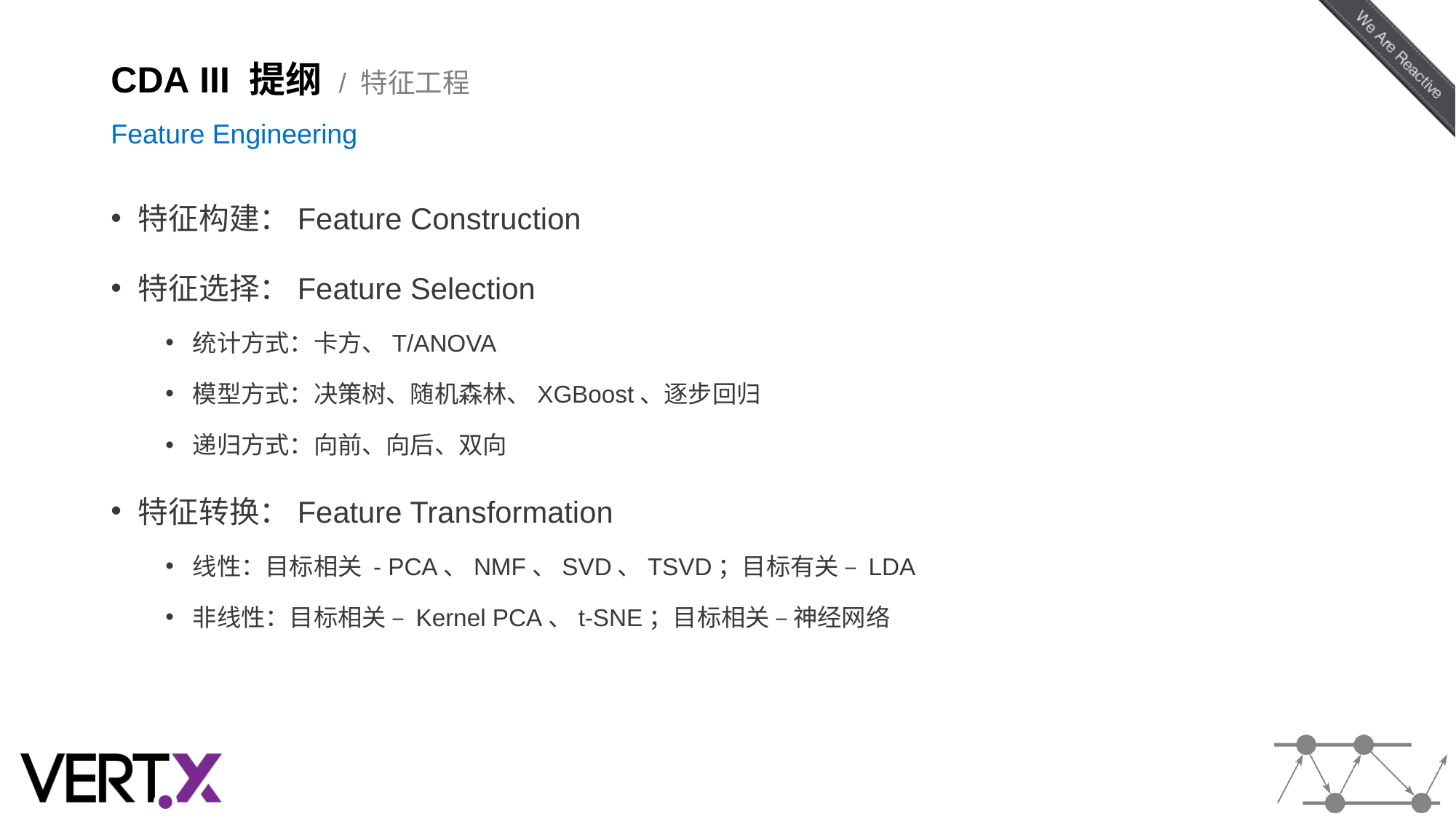

# CDA III 提纲 / 特征工程 Feature Engineering
特征构建：Feature Construction
特征选择：Feature Selection
统计方式：卡方、T/ANOVA
模型方式：决策树、随机森林、XGBoost、逐步回归
递归方式：向前、向后、双向
特征转换：Feature Transformation
线性：目标相关 - PCA、NMF、SVD、TSVD；目标有关 – LDA
非线性：目标相关 – Kernel PCA、t-SNE；目标相关 – 神经网络